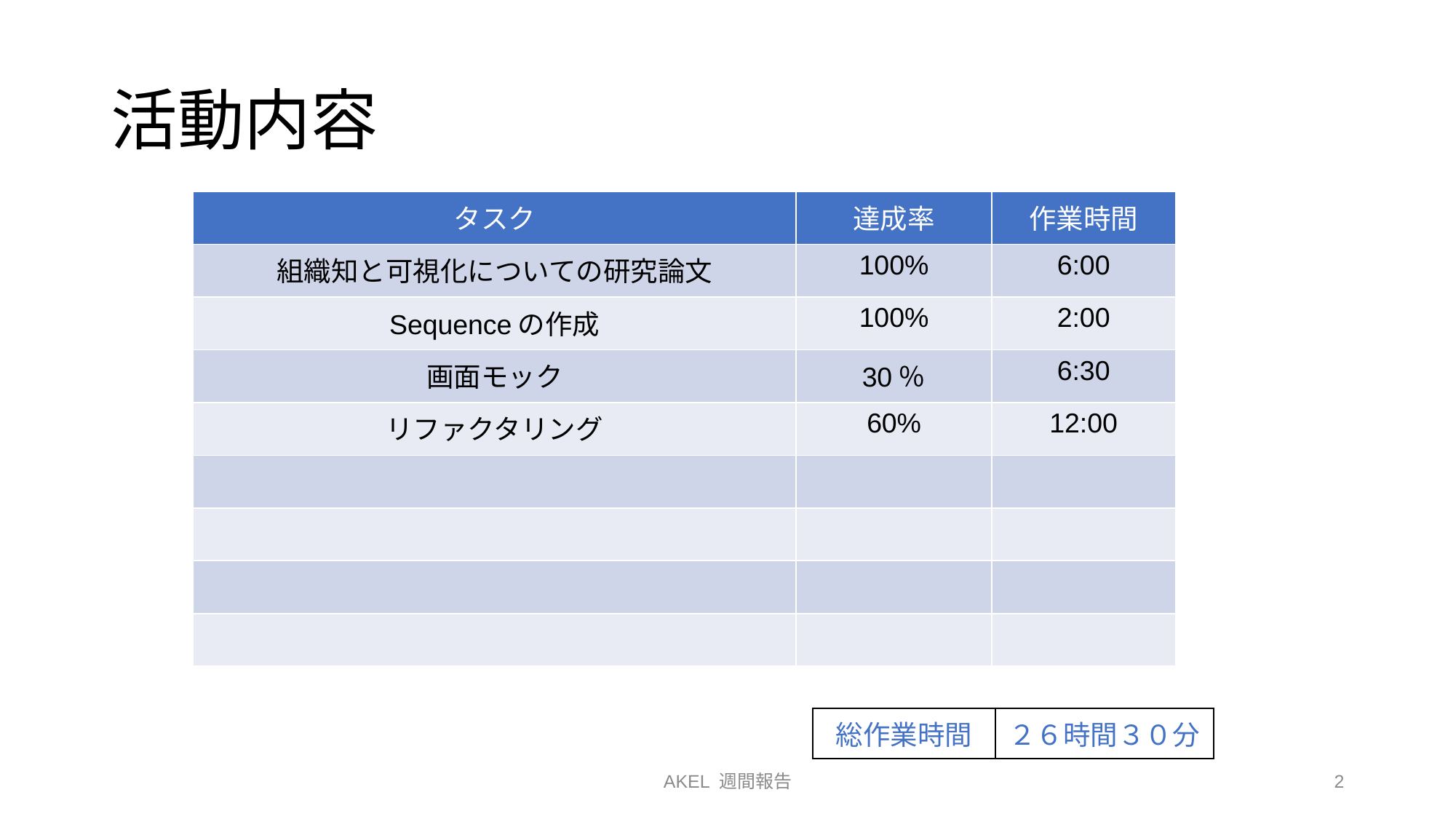

# 活動内容
| タスク | 達成率 | 作業時間 |
| --- | --- | --- |
| 組織知と可視化についての研究論文 | 100% | 6:00 |
| Sequenceの作成 | 100% | 2:00 |
| 画面モック | 30％ | 6:30 |
| リファクタリング | 60% | 12:00 |
|  |  |  |
|  |  |  |
|  |  |  |
|  |  |  |
| 総作業時間 | ２６時間３０分 |
| --- | --- |
AKEL 週間報告
2